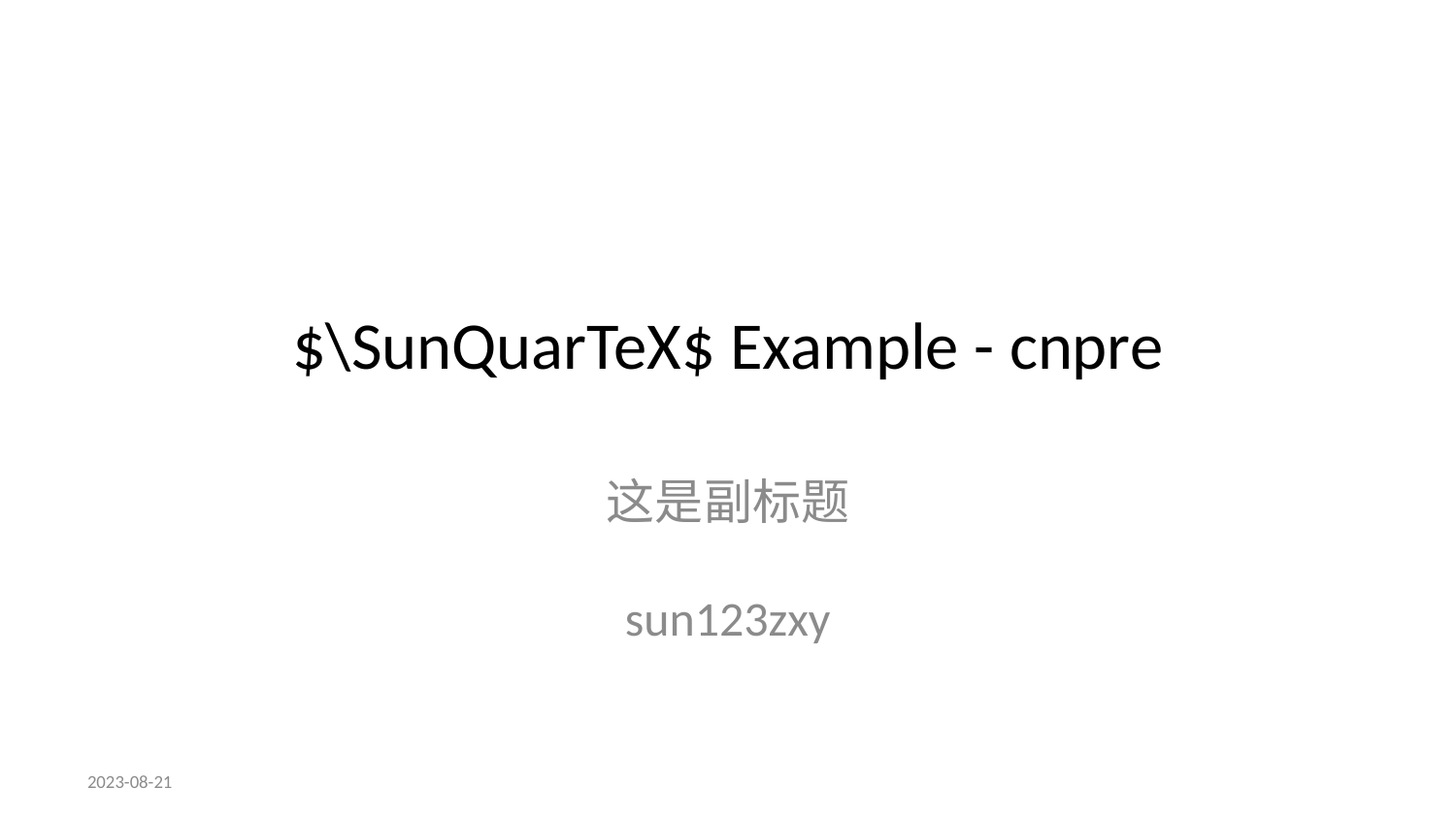

# $\SunQuarTeX$ Example - cnpre
这是副标题
sun123zxy
2023-08-21